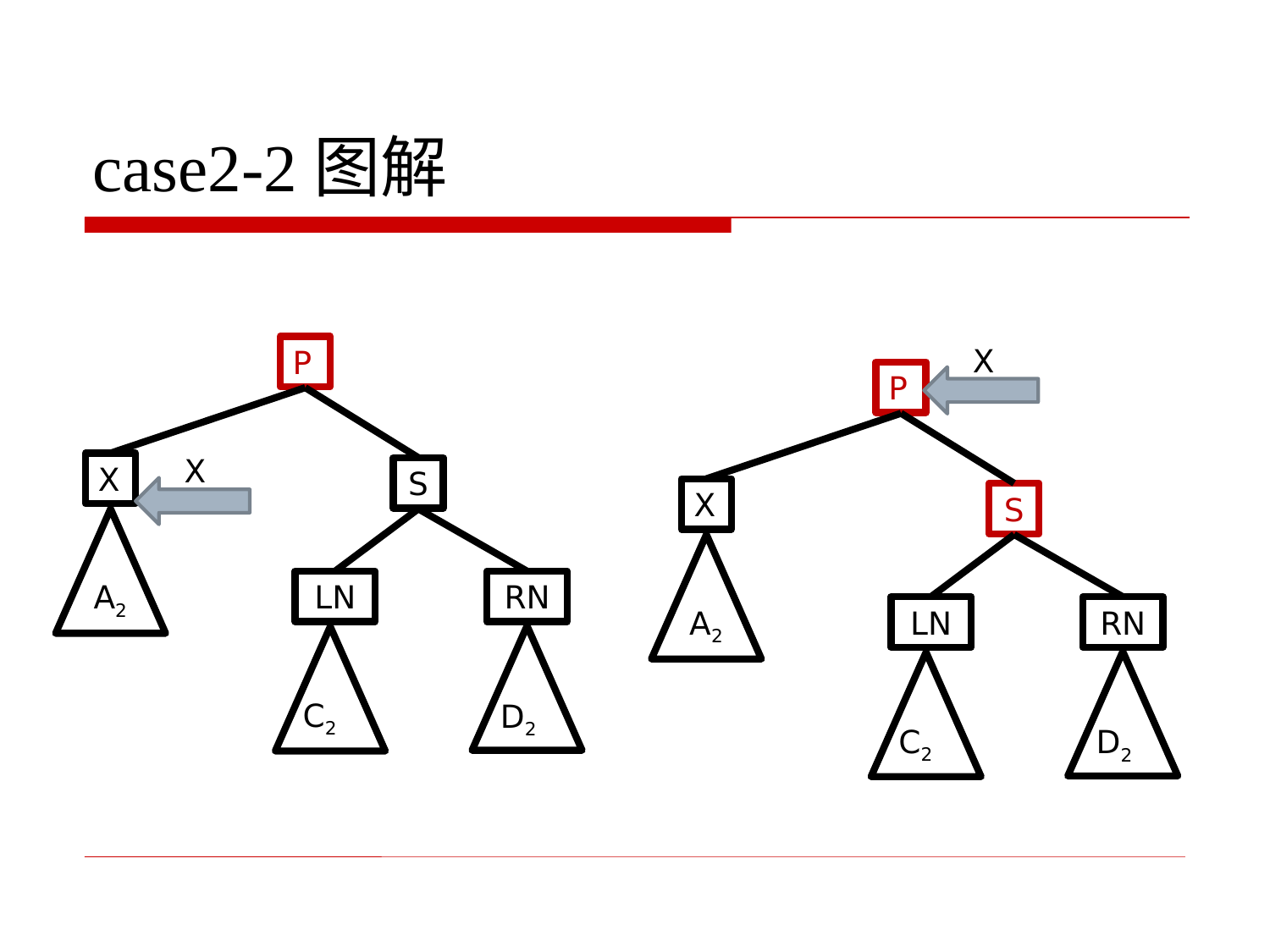

# case2-2图解

X
P
X
S
LN
RN

A2
C2
D2
X

P
X
S
LN
RN

A2
C2
D2